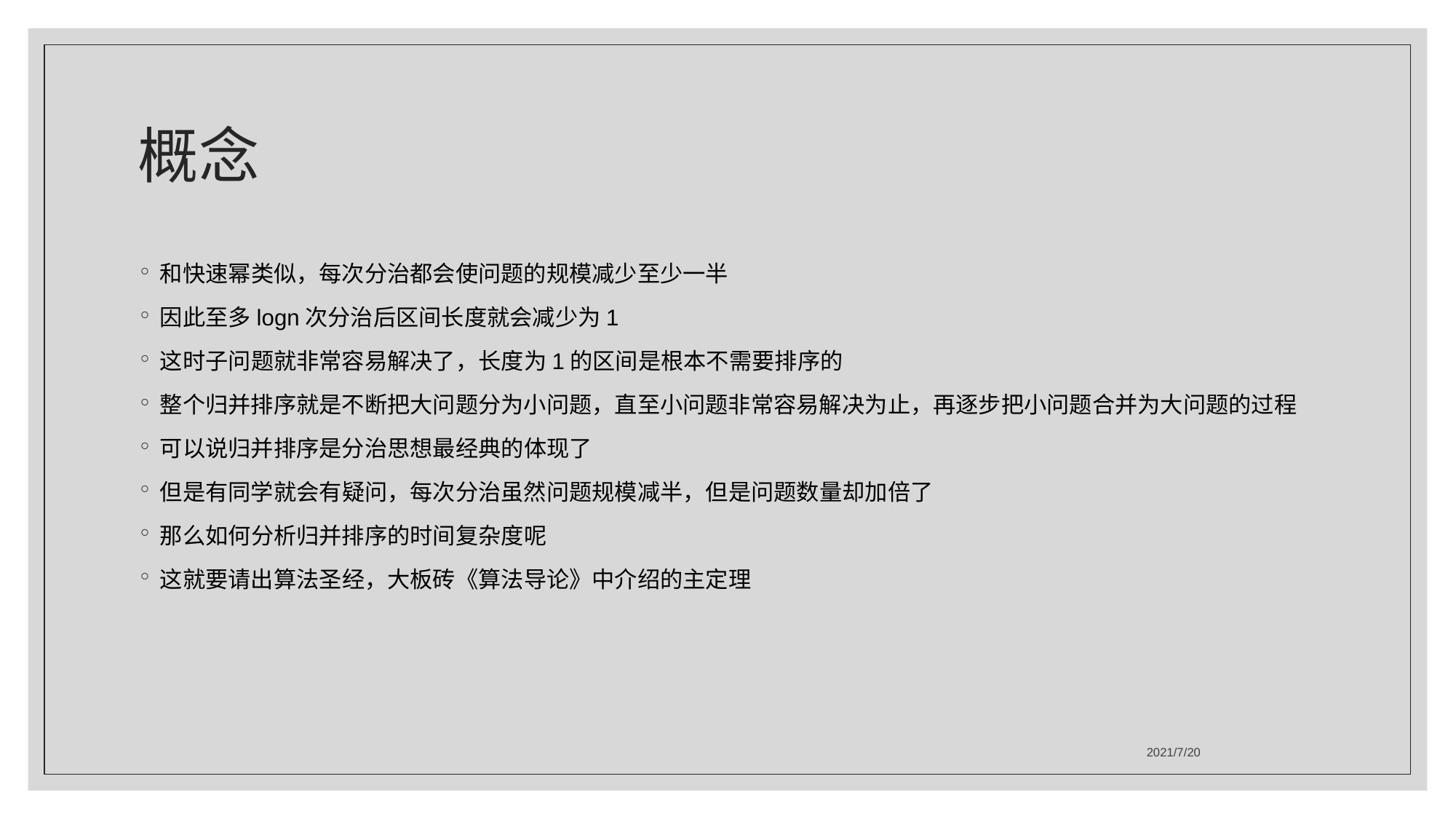

# 概念
和快速幂类似，每次分治都会使问题的规模减少至少一半
因此至多logn次分治后区间长度就会减少为1
这时子问题就非常容易解决了，长度为1的区间是根本不需要排序的
整个归并排序就是不断把大问题分为小问题，直至小问题非常容易解决为止，再逐步把小问题合并为大问题的过程
可以说归并排序是分治思想最经典的体现了
但是有同学就会有疑问，每次分治虽然问题规模减半，但是问题数量却加倍了
那么如何分析归并排序的时间复杂度呢
这就要请出算法圣经，大板砖《算法导论》中介绍的主定理
2021/7/20